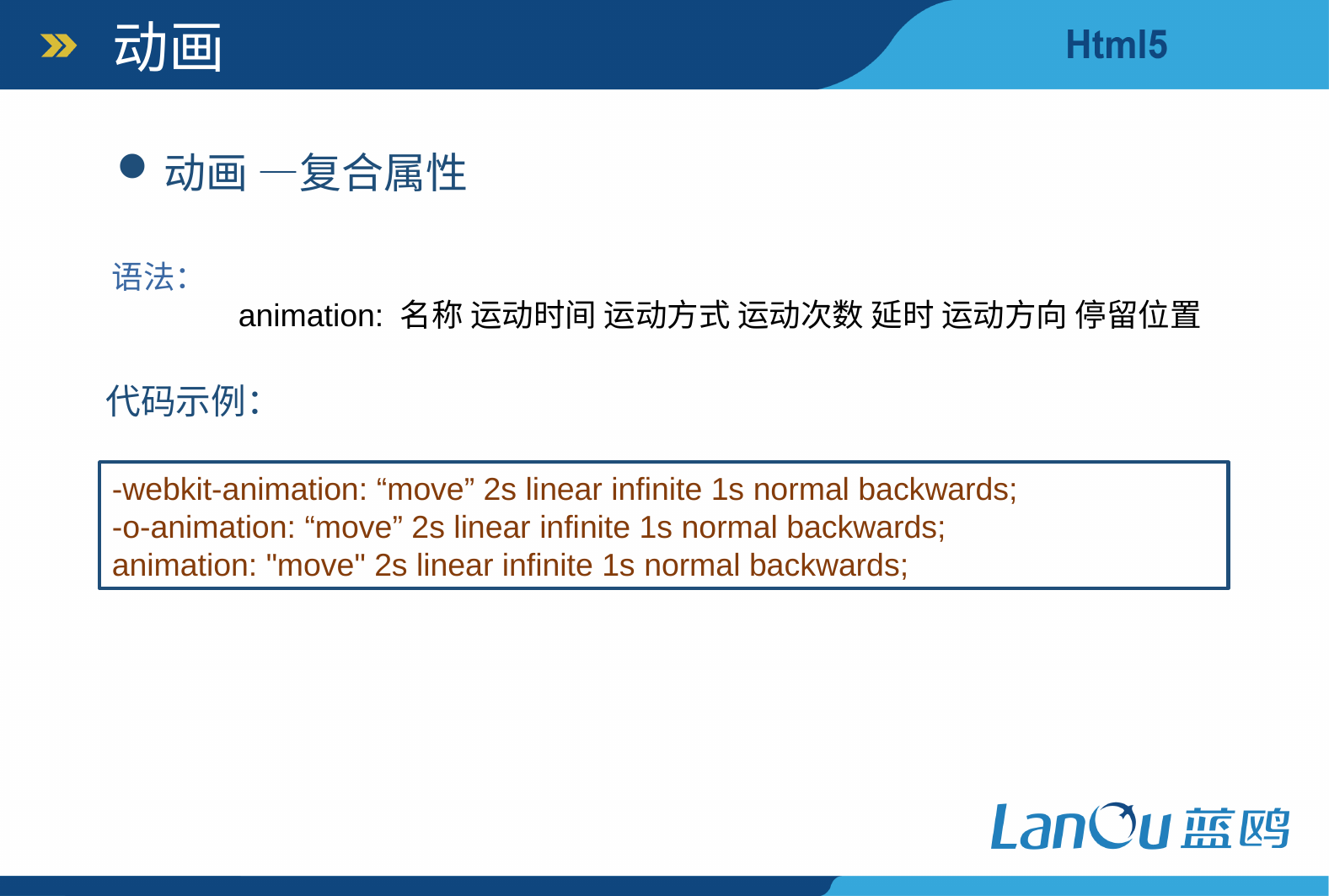

动画
动画 —复合属性

语法：
	animation: 名称 运动时间 运动方式 运动次数 延时 运动方向 停留位置
代码示例：
-webkit-animation: “move” 2s linear infinite 1s normal backwards;
-o-animation: “move” 2s linear infinite 1s normal backwards;
animation: "move" 2s linear infinite 1s normal backwards;